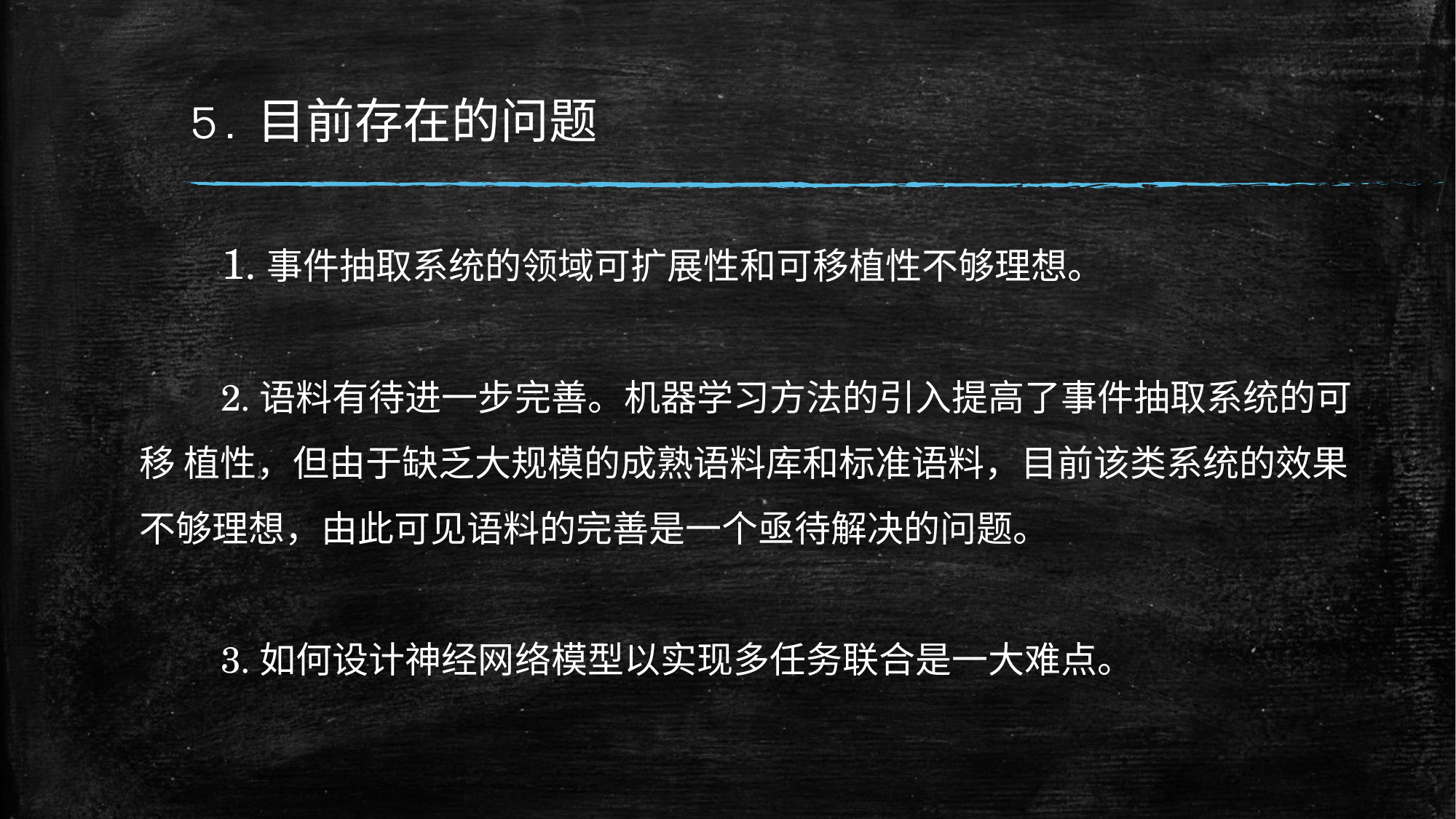

# 5.目前存在的问题
       1.事件抽取系统的领域可扩展性和可移植性不够理想。

        2.语料有待进一步完善。机器学习方法的引入提高了事件抽取系统的可移 植性，但由于缺乏大规模的成熟语料库和标准语料，目前该类系统的效果不够理想，由此可见语料的完善是一个亟待解决的问题。

        3.如何设计神经网络模型以实现多任务联合是一大难点。